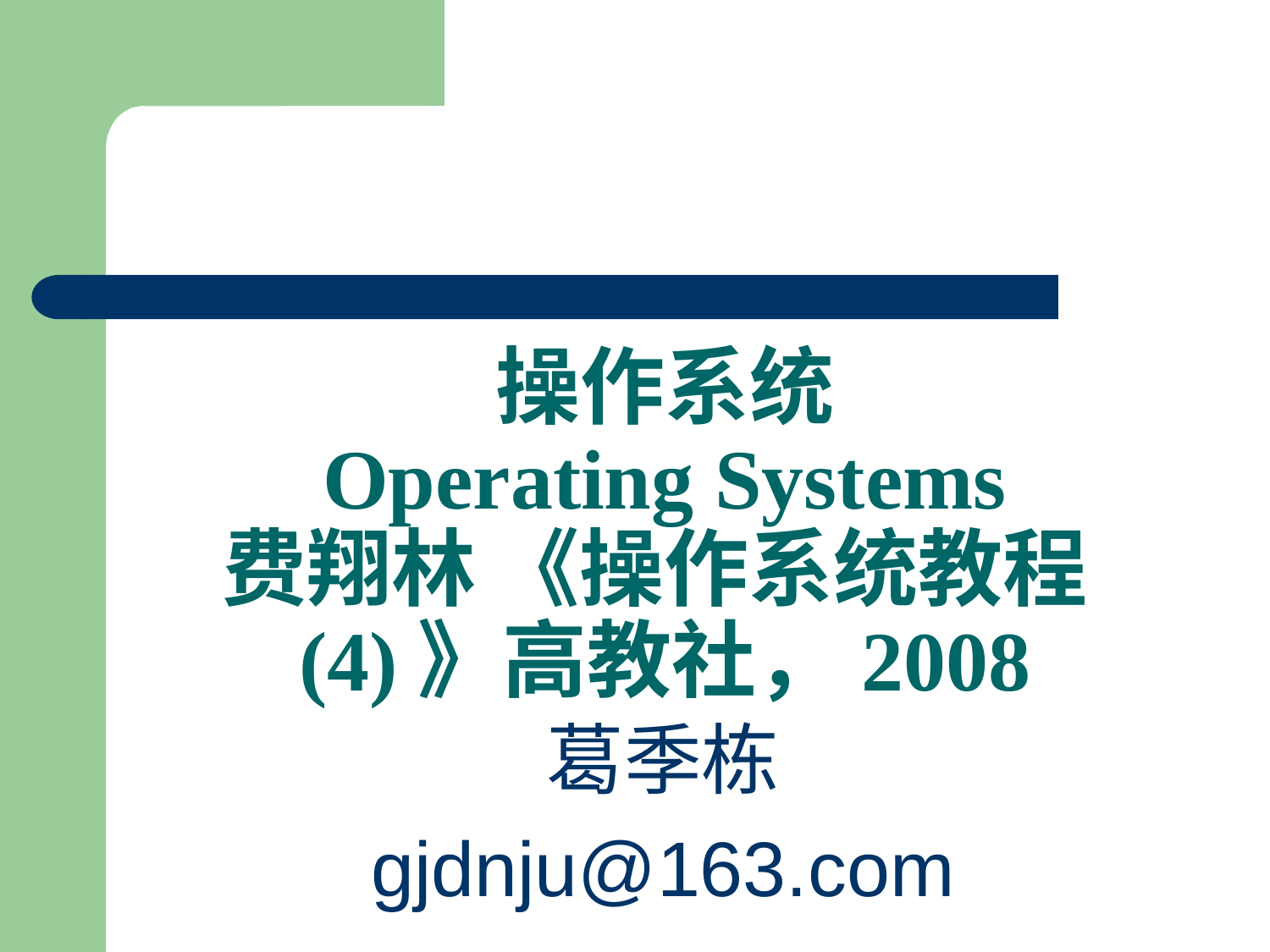

# 操作系统 Operating Systems 费翔林 《操作系统教程(4)》高教社，2008
葛季栋
gjdnju@163.com